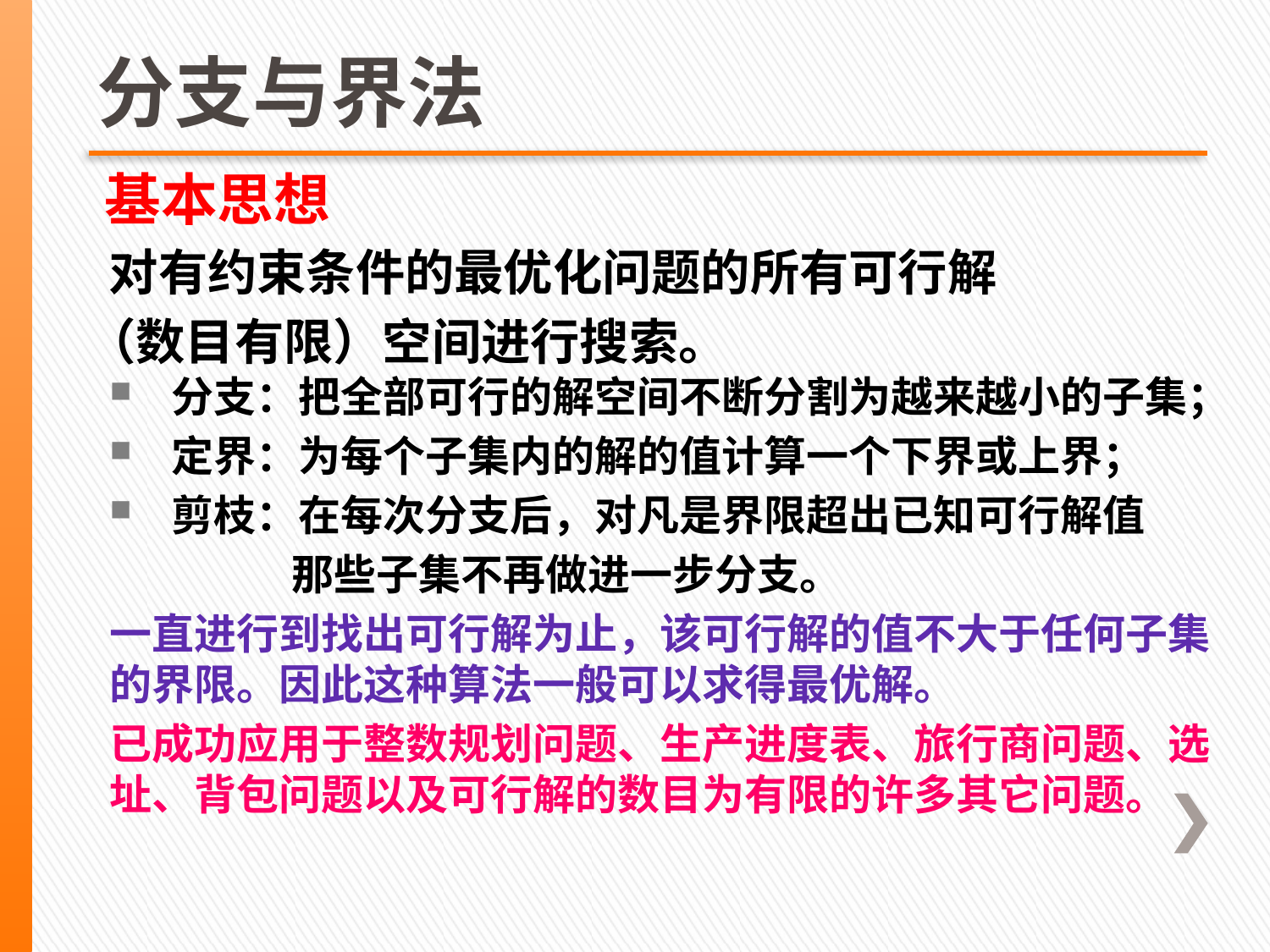

# 分支与界法
   基本思想
    对有约束条件的最优化问题的所有可行解
  （数目有限）空间进行搜索。

   分支：把全部可行的解空间不断分割为越来越小的子集；
   定界：为每个子集内的解的值计算一个下界或上界；
   剪枝：在每次分支后，对凡是界限超出已知可行解值
                  那些子集不再做进一步分支。
一直进行到找出可行解为止，该可行解的值不大于任何子集的界限。因此这种算法一般可以求得最优解。
已成功应用于整数规划问题、生产进度表、旅行商问题、选址、背包问题以及可行解的数目为有限的许多其它问题。